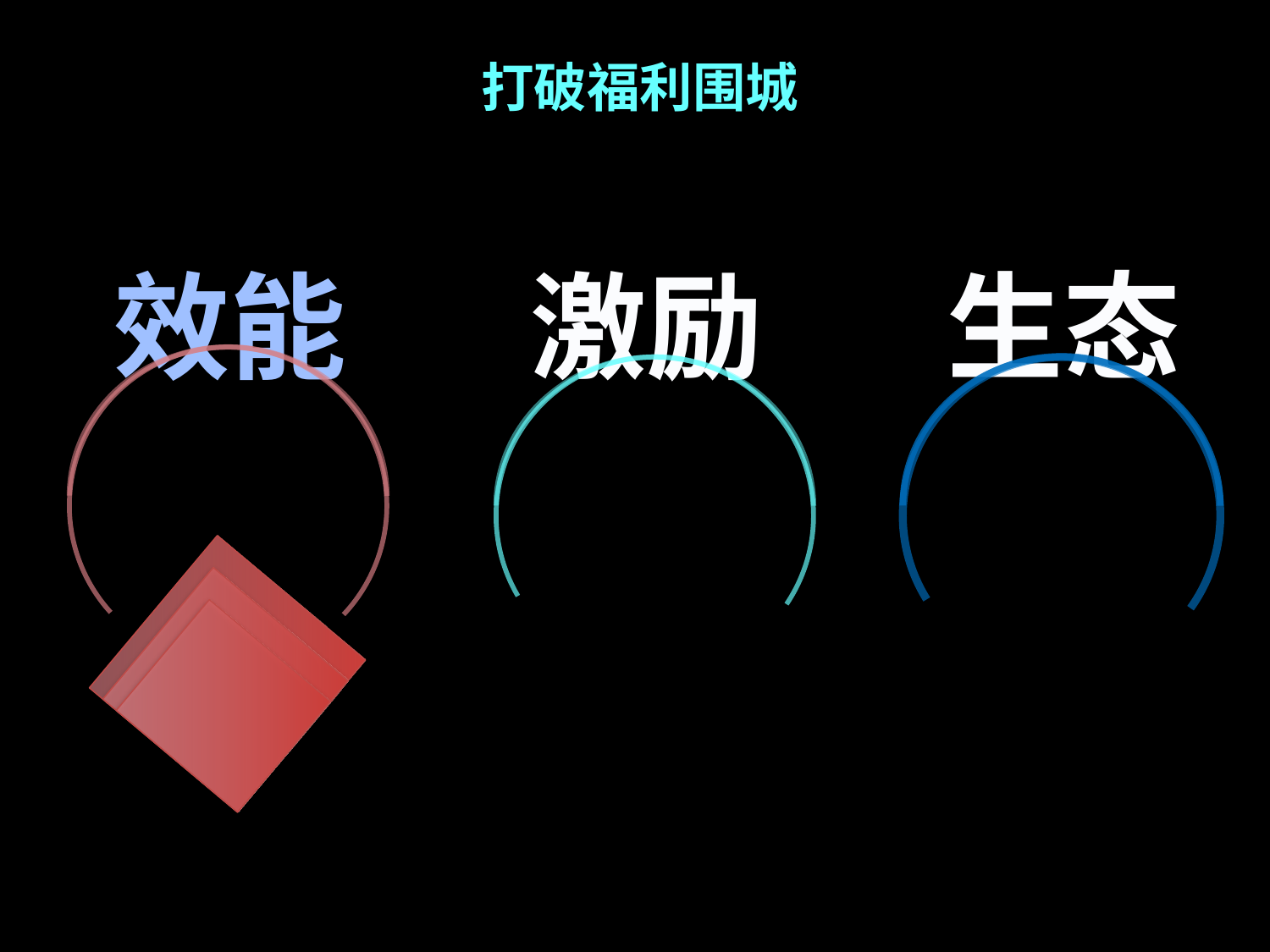

| 打破福利围城 |
| --- |
效能
激励
生态